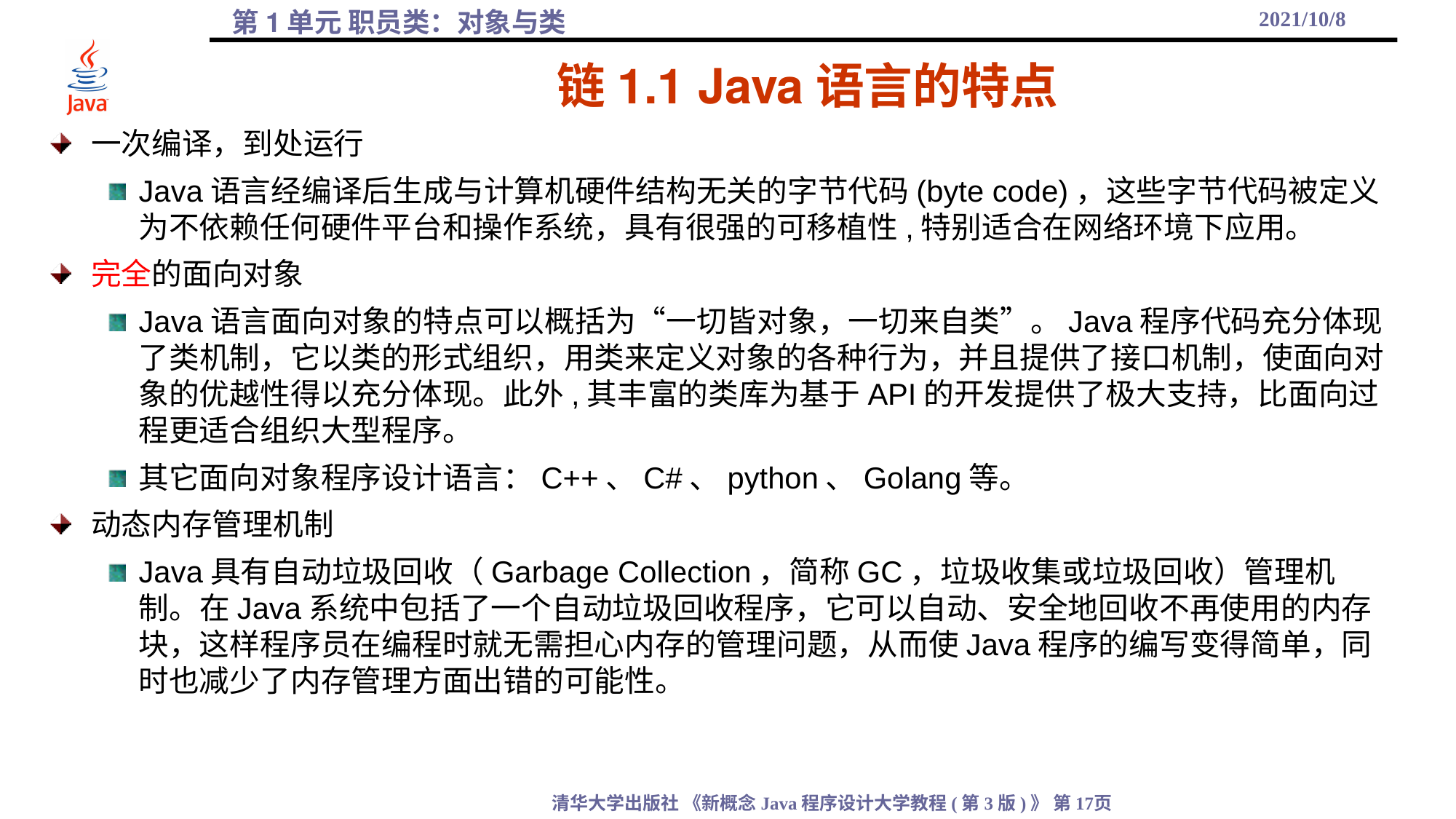

2021/10/8
# 链1.1 Java语言的特点
一次编译，到处运行
Java语言经编译后生成与计算机硬件结构无关的字节代码(byte code)，这些字节代码被定义为不依赖任何硬件平台和操作系统，具有很强的可移植性,特别适合在网络环境下应用。
完全的面向对象
Java语言面向对象的特点可以概括为“一切皆对象，一切来自类”。Java程序代码充分体现了类机制，它以类的形式组织，用类来定义对象的各种行为，并且提供了接口机制，使面向对象的优越性得以充分体现。此外,其丰富的类库为基于API的开发提供了极大支持，比面向过程更适合组织大型程序。
其它面向对象程序设计语言：C++、C#、python、Golang等。
动态内存管理机制
Java具有自动垃圾回收（Garbage Collection，简称GC，垃圾收集或垃圾回收）管理机制。在Java系统中包括了一个自动垃圾回收程序，它可以自动、安全地回收不再使用的内存块，这样程序员在编程时就无需担心内存的管理问题，从而使Java程序的编写变得简单，同时也减少了内存管理方面出错的可能性。